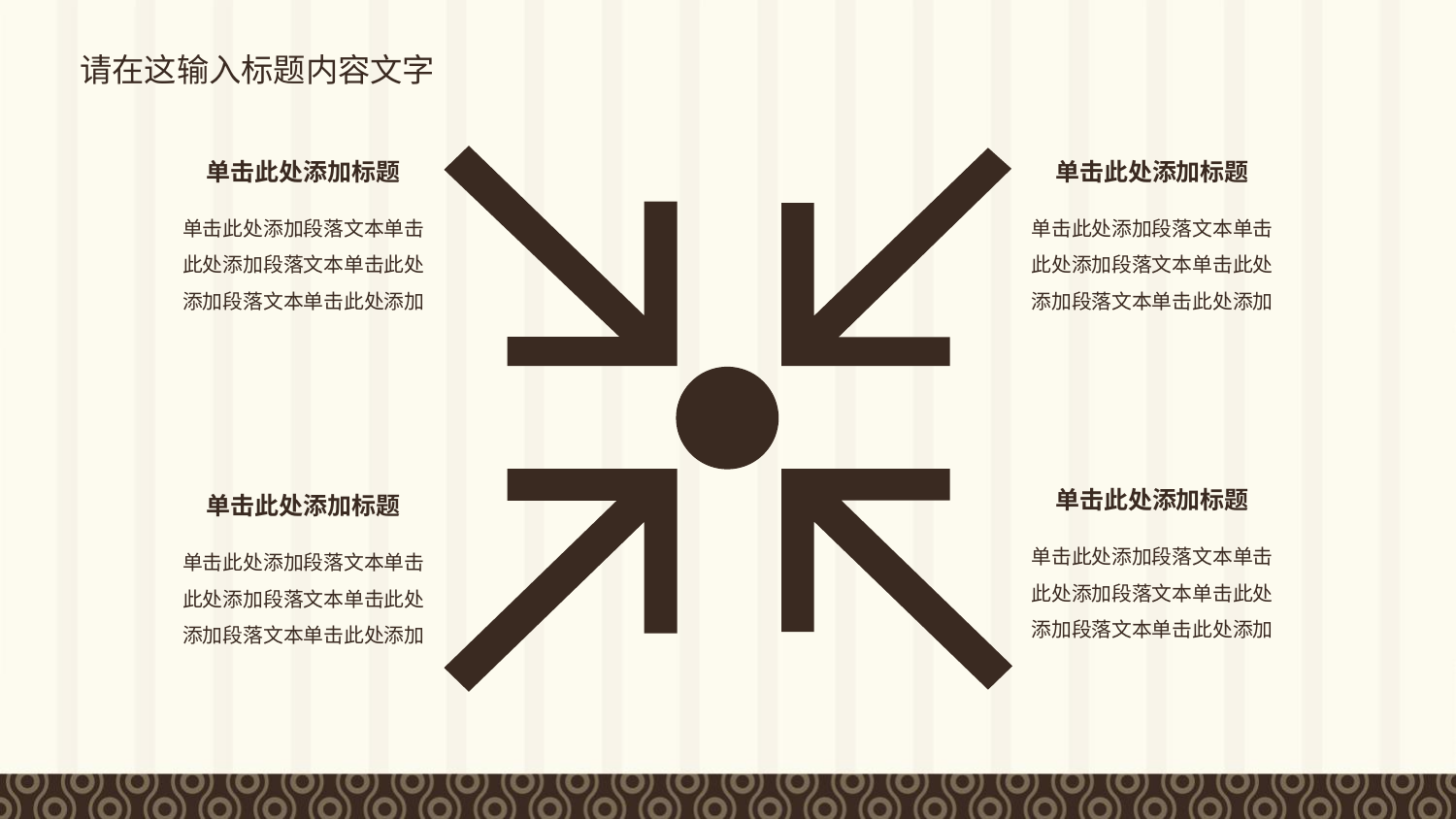

请在这输入标题内容文字

单击此处添加标题
单击此处添加段落文本单击此处添加段落文本单击此处添加段落文本单击此处添加
单击此处添加标题
单击此处添加段落文本单击此处添加段落文本单击此处添加段落文本单击此处添加

单击此处添加标题
单击此处添加段落文本单击此处添加段落文本单击此处添加段落文本单击此处添加
单击此处添加标题
单击此处添加段落文本单击此处添加段落文本单击此处添加段落文本单击此处添加